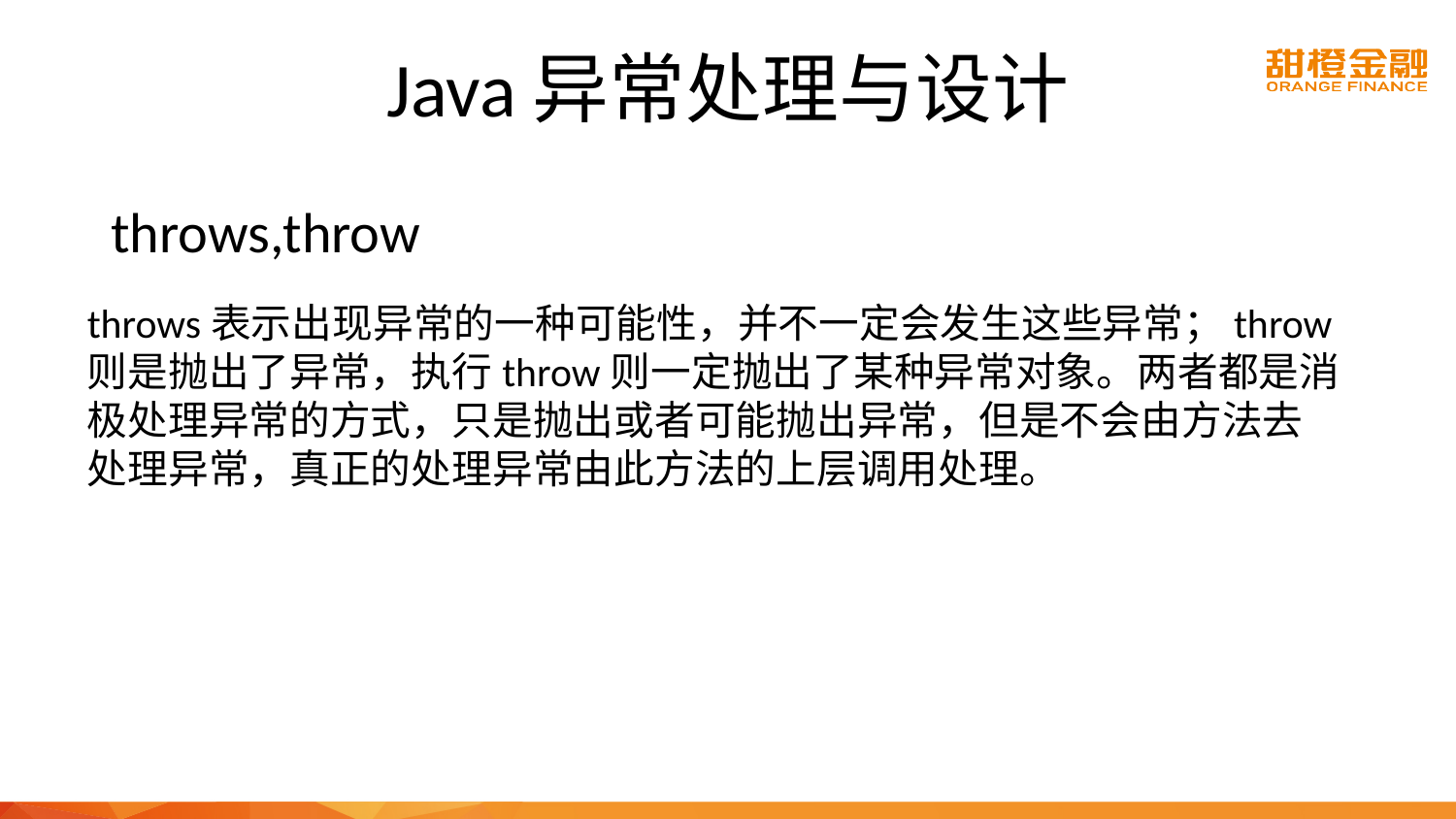

# Java异常处理与设计
throws,throw
throws表示出现异常的一种可能性，并不一定会发生这些异常；throw则是抛出了异常，执行throw则一定抛出了某种异常对象。两者都是消极处理异常的方式，只是抛出或者可能抛出异常，但是不会由方法去处理异常，真正的处理异常由此方法的上层调用处理。